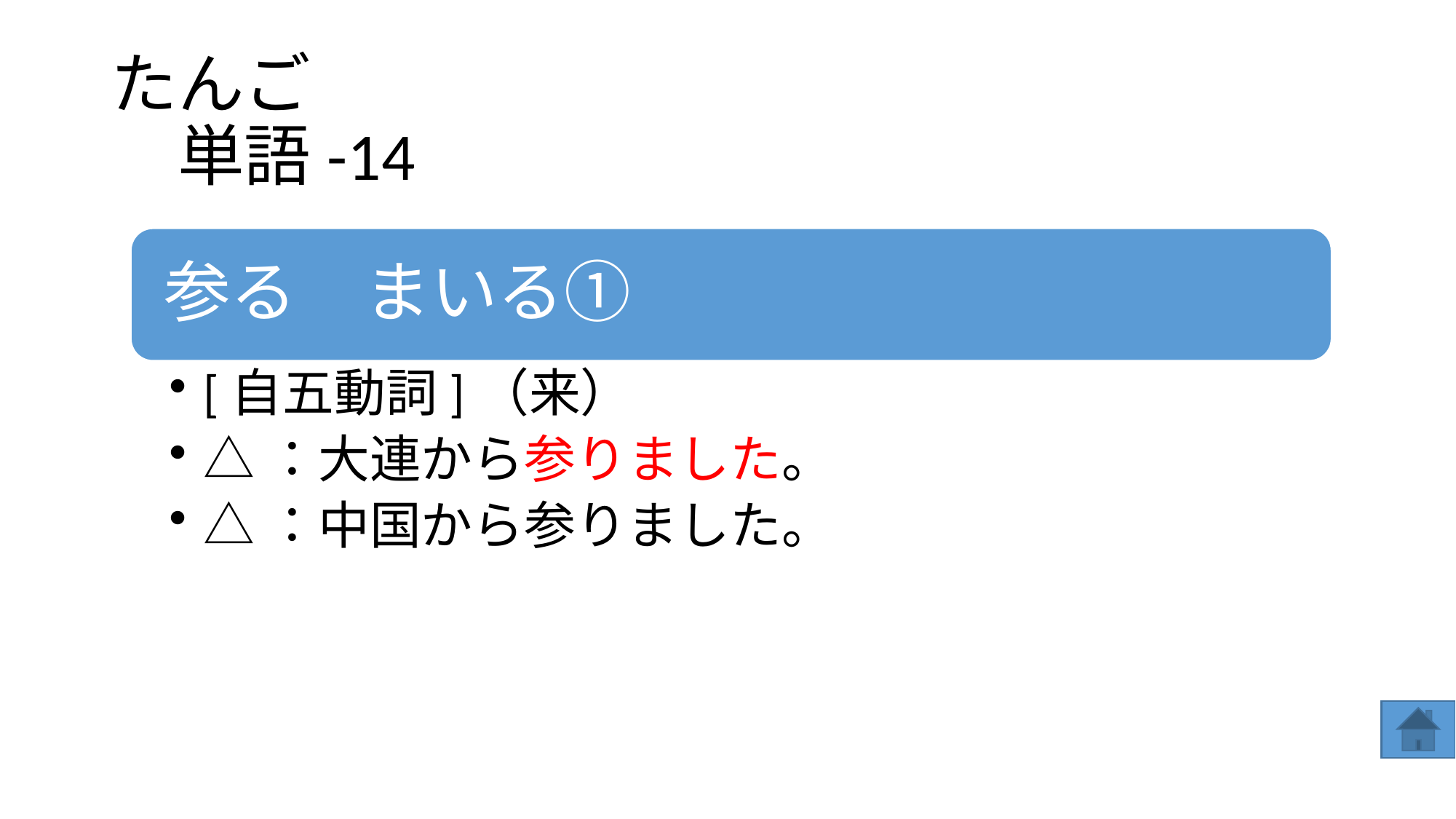

# たんご 　単語-14
参る　まいる①
[自五動詞]（来）
△：大連から参りました。
△：中国から参りました。